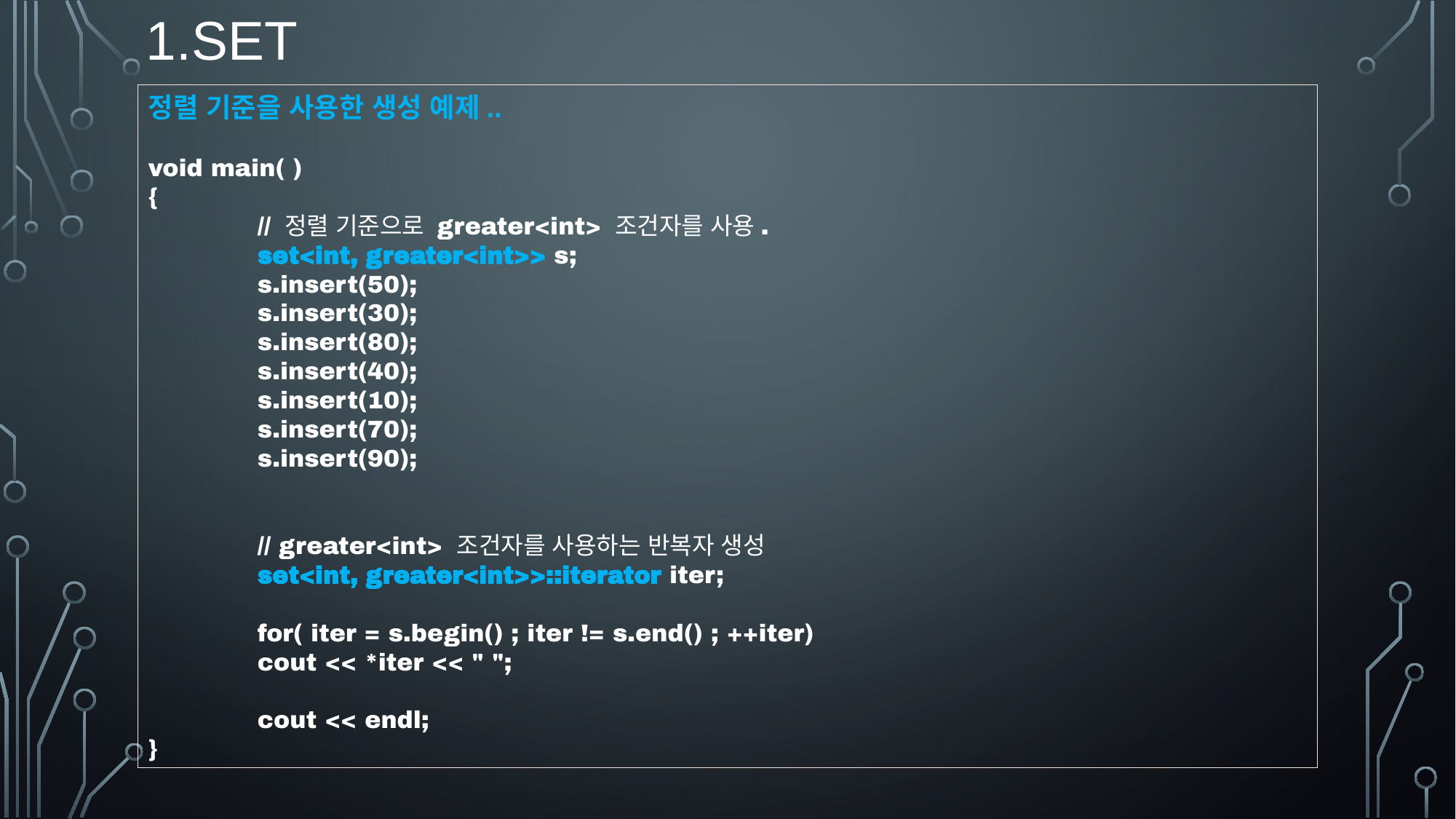

# 1.set
정렬 기준을 사용한 생성 예제..

void main( )
{
	// 정렬 기준으로 greater<int> 조건자를 사용.
    	set<int, greater<int>> s;
	s.insert(50);
   	s.insert(30);
    	s.insert(80);
    	s.insert(40);
    	s.insert(10);
    	s.insert(70);
    	s.insert(90);

    	// greater<int> 조건자를 사용하는 반복자 생성
    	set<int, greater<int>>::iterator iter;

	for( iter = s.begin() ; iter != s.end() ; ++iter)
        	cout << *iter << " ";

 	cout << endl;
}